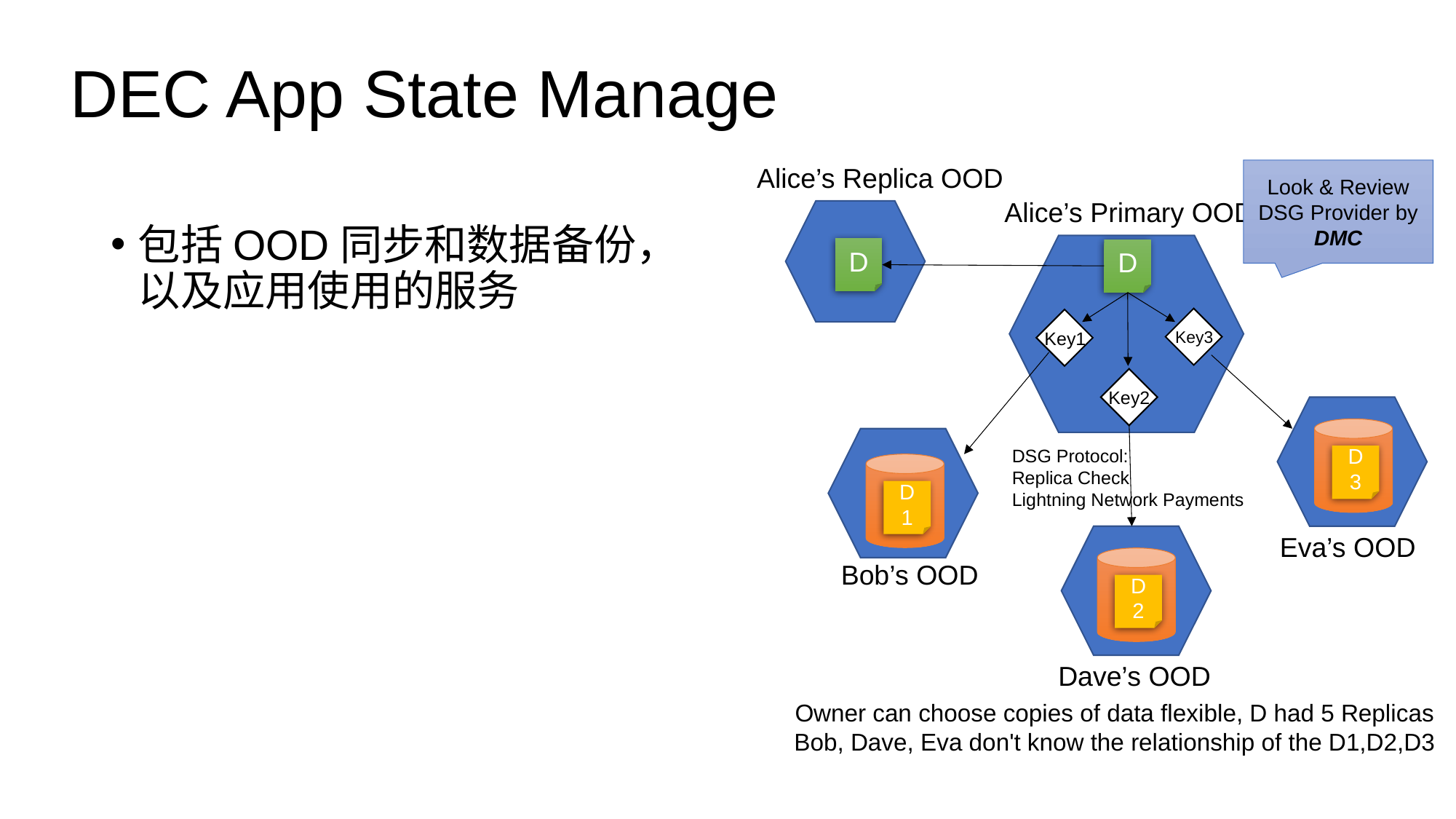

# DEC App State Manage
Alice’s Replica OOD
Look & Review DSG Provider by DMC
Alice’s Primary OOD

包括OOD同步和数据备份，以及应用使用的服务

D
D

Key3
Key1

Key2

DSG Protocol:
Replica Check
Lightning Network Payments
D3

D1
Eva’s OOD

Bob’s OOD
D2
Dave’s OOD
Owner can choose copies of data flexible, D had 5 Replicas
Bob, Dave, Eva don't know the relationship of the D1,D2,D3